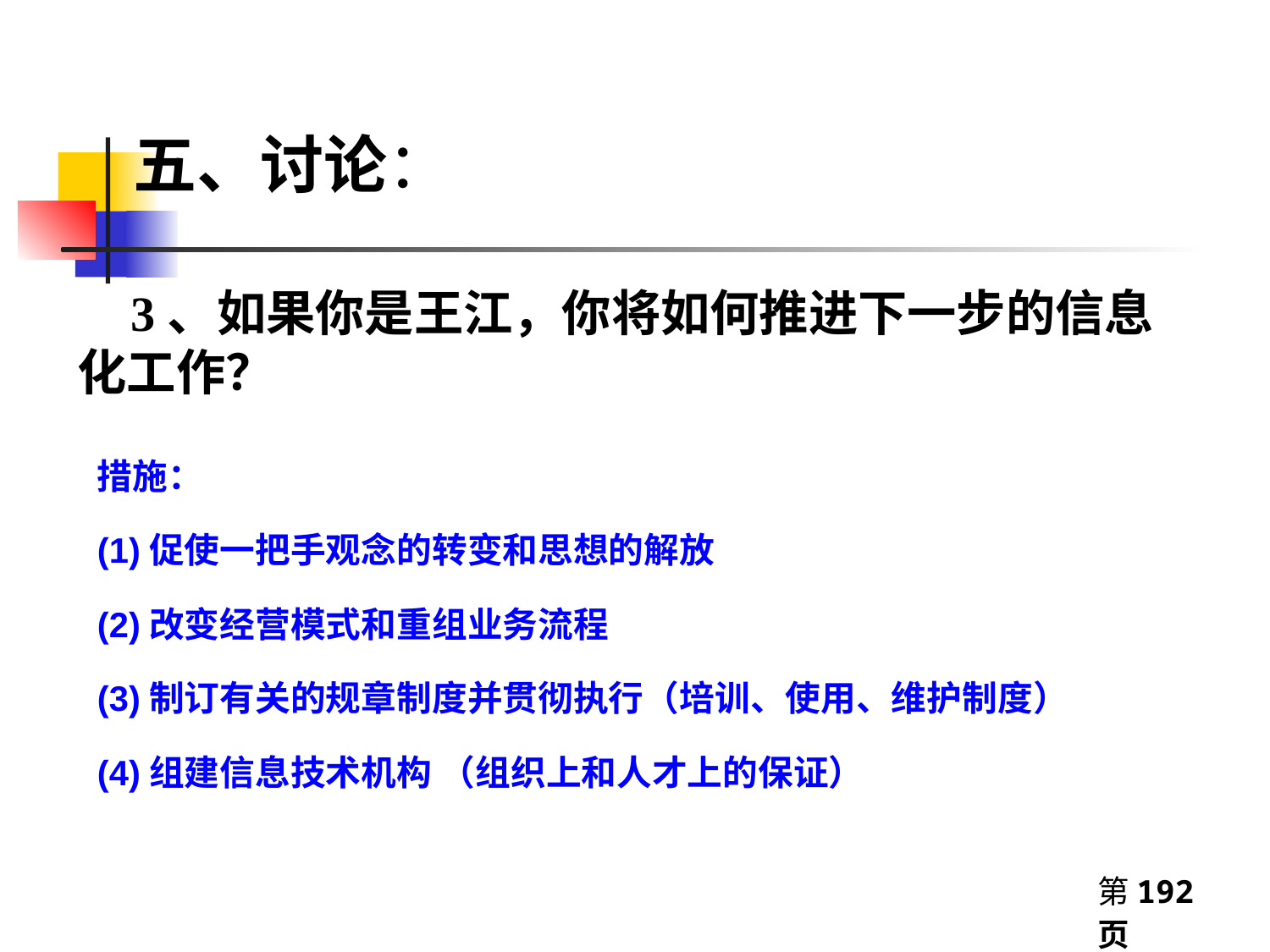

五、讨论：
      3、如果你是王江，你将如何推进下一步的信息化工作？
措施：
(1)促使一把手观念的转变和思想的解放
(2)改变经营模式和重组业务流程
(3)制订有关的规章制度并贯彻执行（培训、使用、维护制度）
(4)组建信息技术机构 （组织上和人才上的保证）